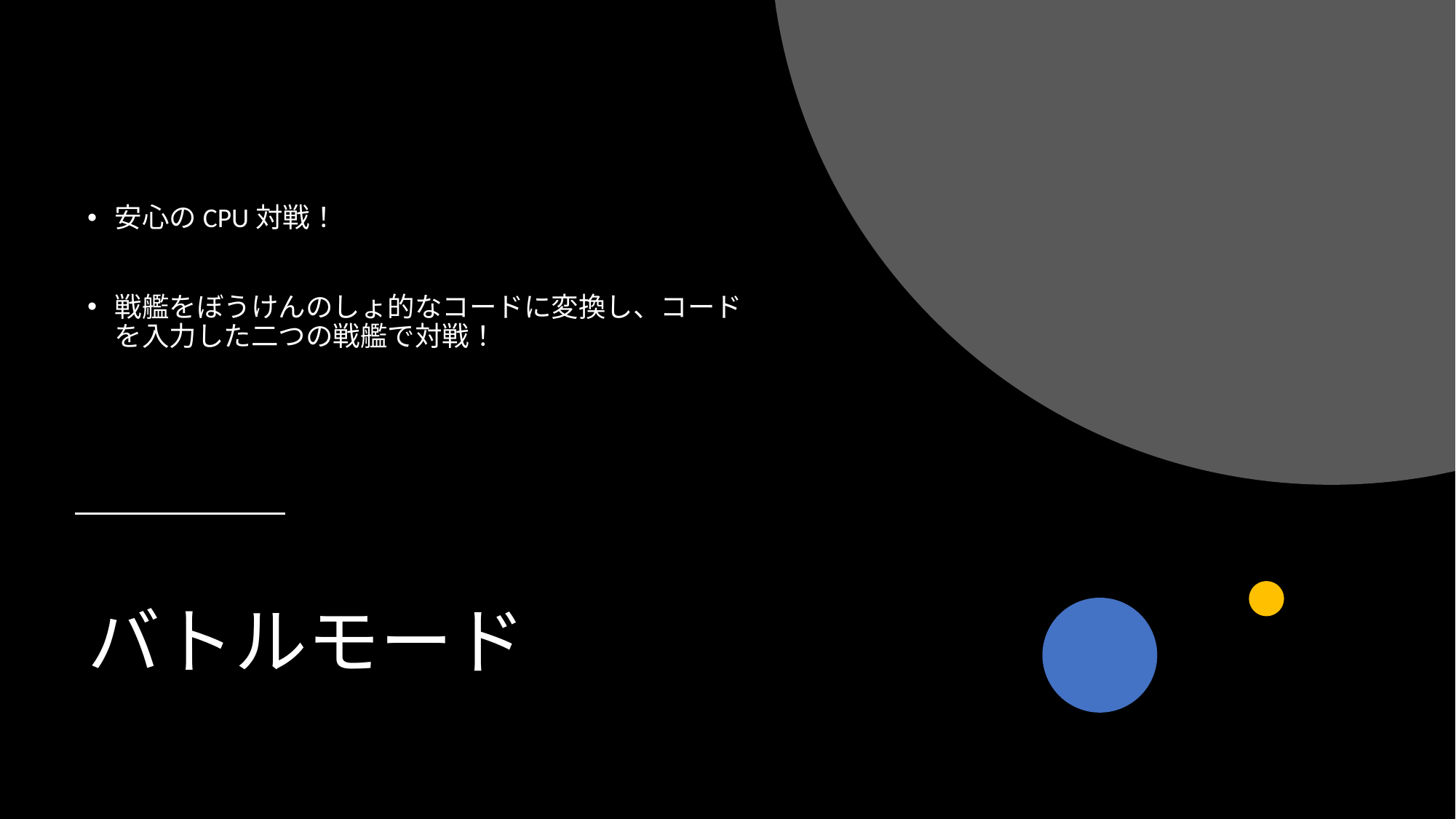

安心のCPU対戦！

戦艦をぼうけんのしょ的なコードに変換し、コードを入力した二つの戦艦で対戦！
# バトルモード